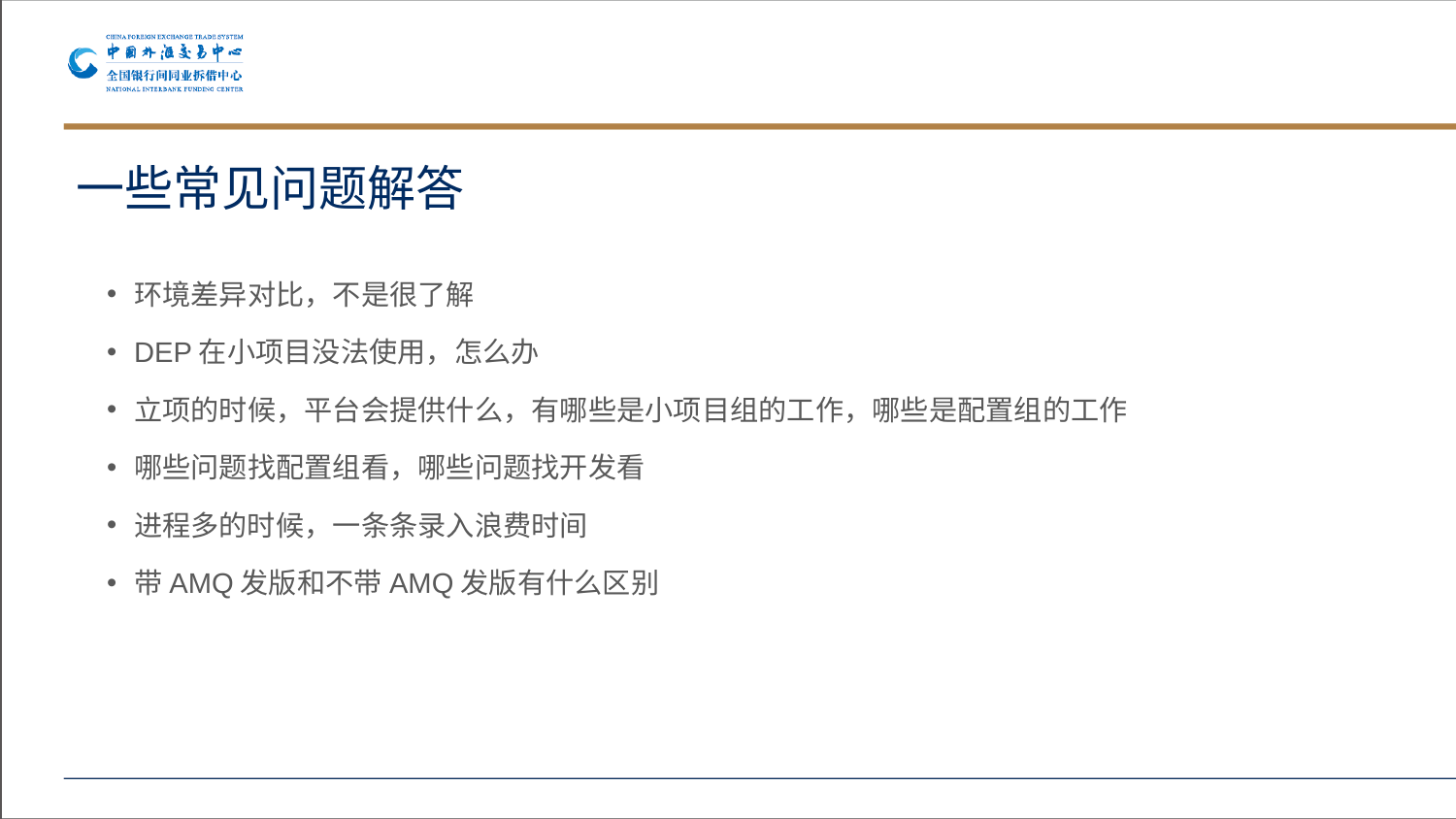

一些常见问题解答
环境差异对比，不是很了解
DEP在小项目没法使用，怎么办
立项的时候，平台会提供什么，有哪些是小项目组的工作，哪些是配置组的工作
哪些问题找配置组看，哪些问题找开发看
进程多的时候，一条条录入浪费时间
带AMQ发版和不带AMQ发版有什么区别